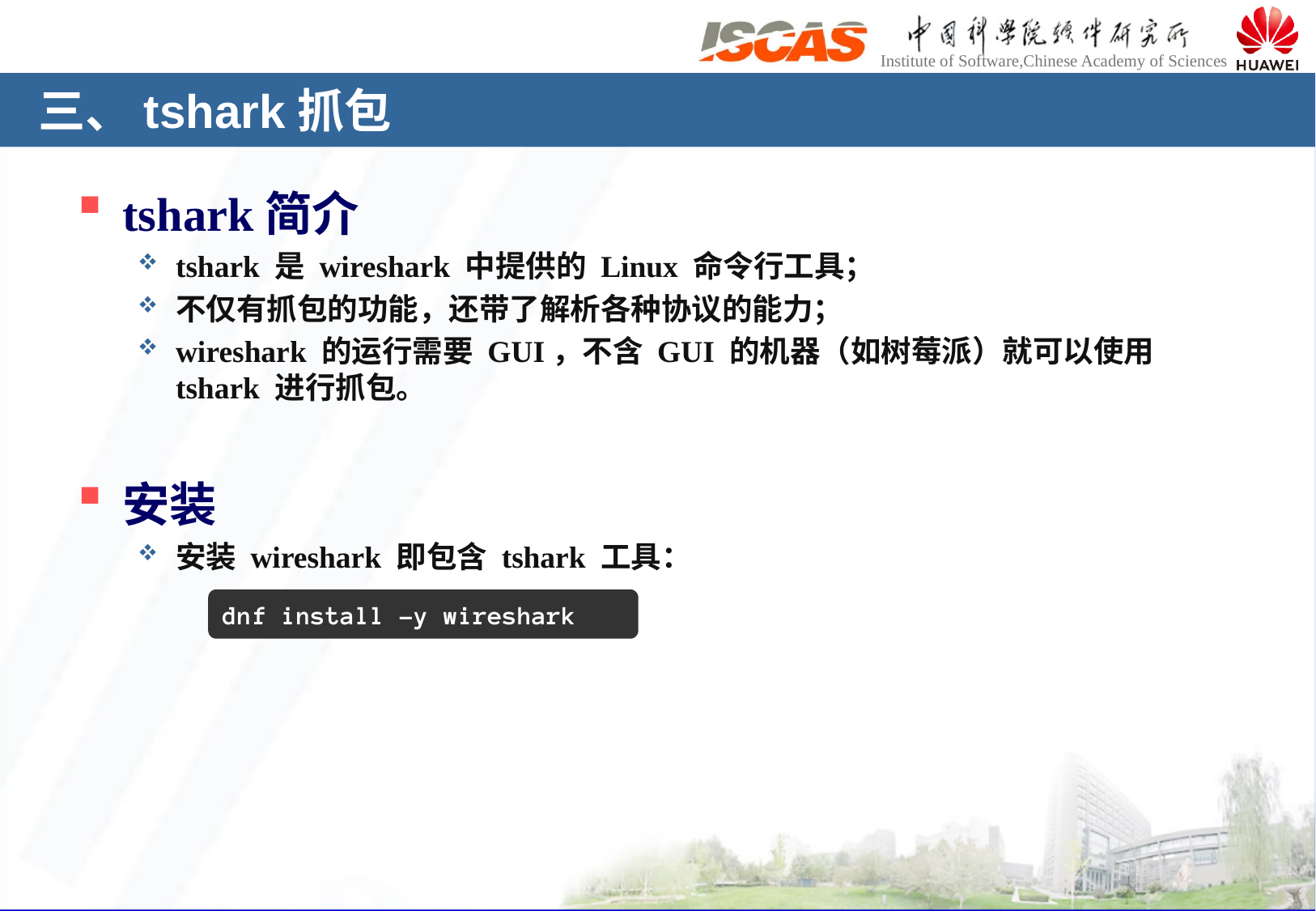

# 三、tshark抓包
tshark简介
tshark 是 wireshark 中提供的 Linux 命令行工具；
不仅有抓包的功能，还带了解析各种协议的能力；
wireshark 的运行需要 GUI，不含 GUI 的机器（如树莓派）就可以使用 tshark 进行抓包。

安装
安装 wireshark 即包含 tshark 工具：

dnf install -y wireshark